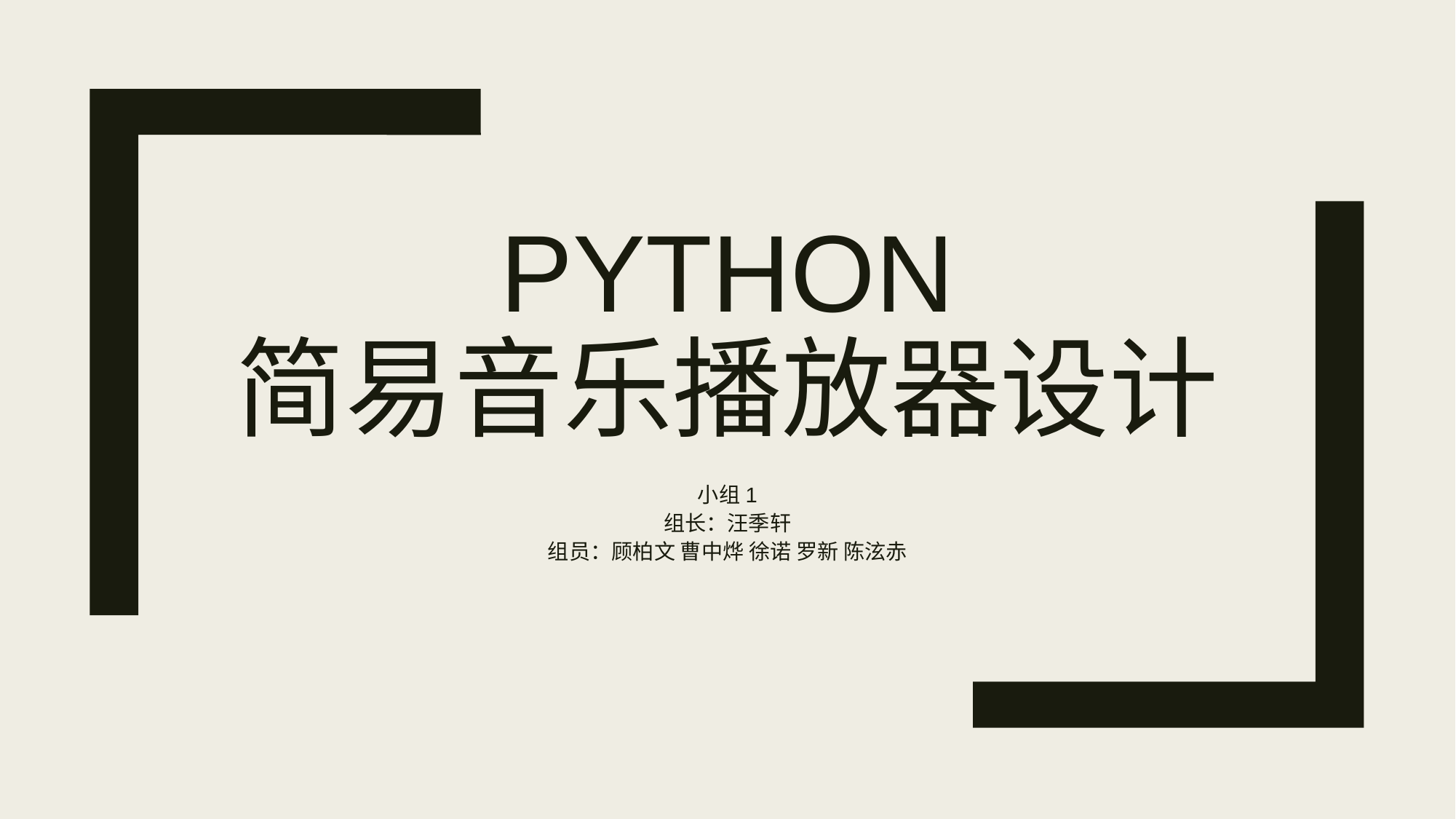

# Python 简易音乐播放器设计
小组1
组长：汪季轩
组员：顾柏文 曹中烨 徐诺 罗新 陈泫赤